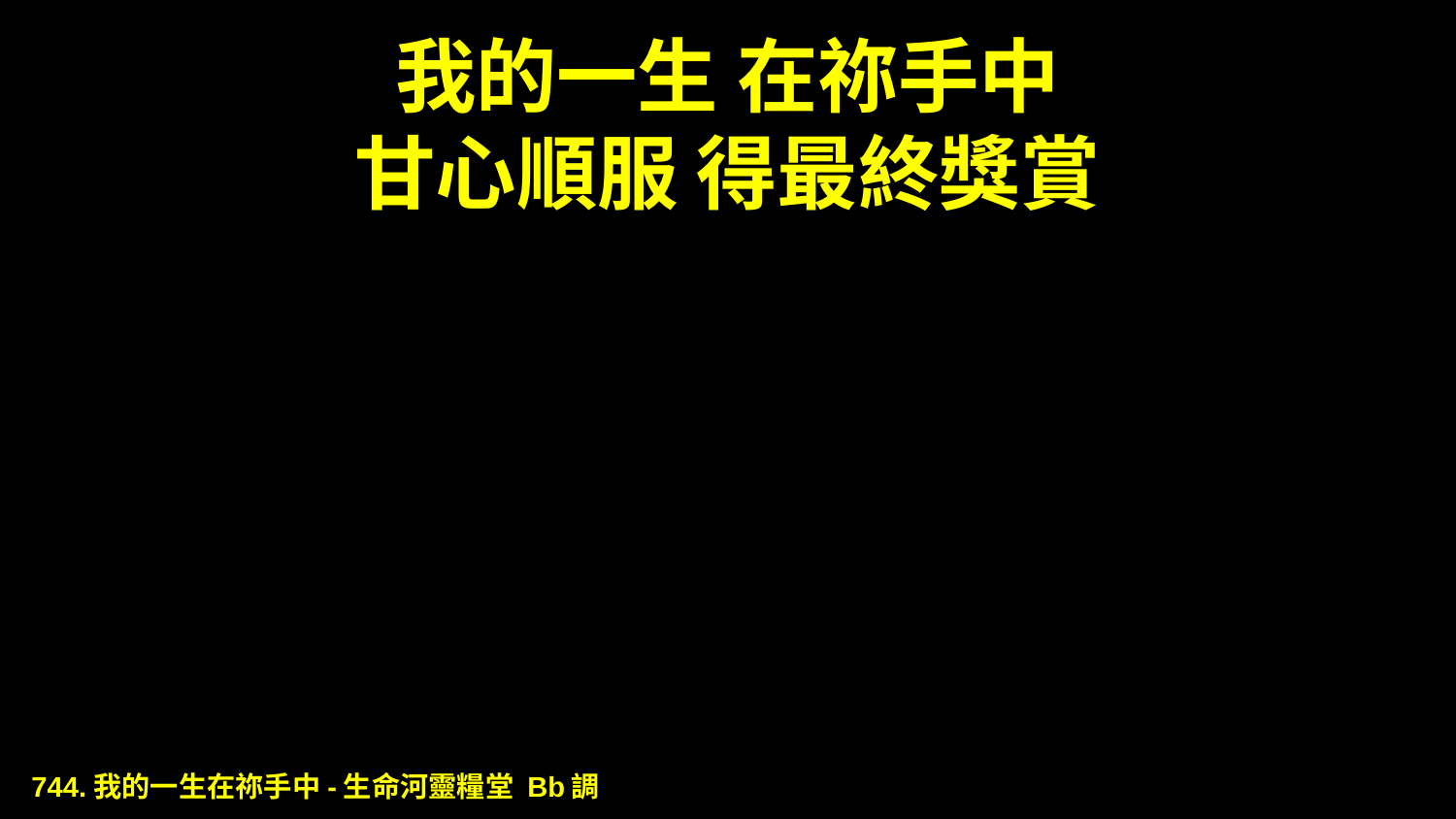

# 我的一生 在祢手中 甘心順服 得最終獎賞
744.我的一生在祢手中-生命河靈糧堂 Bb調